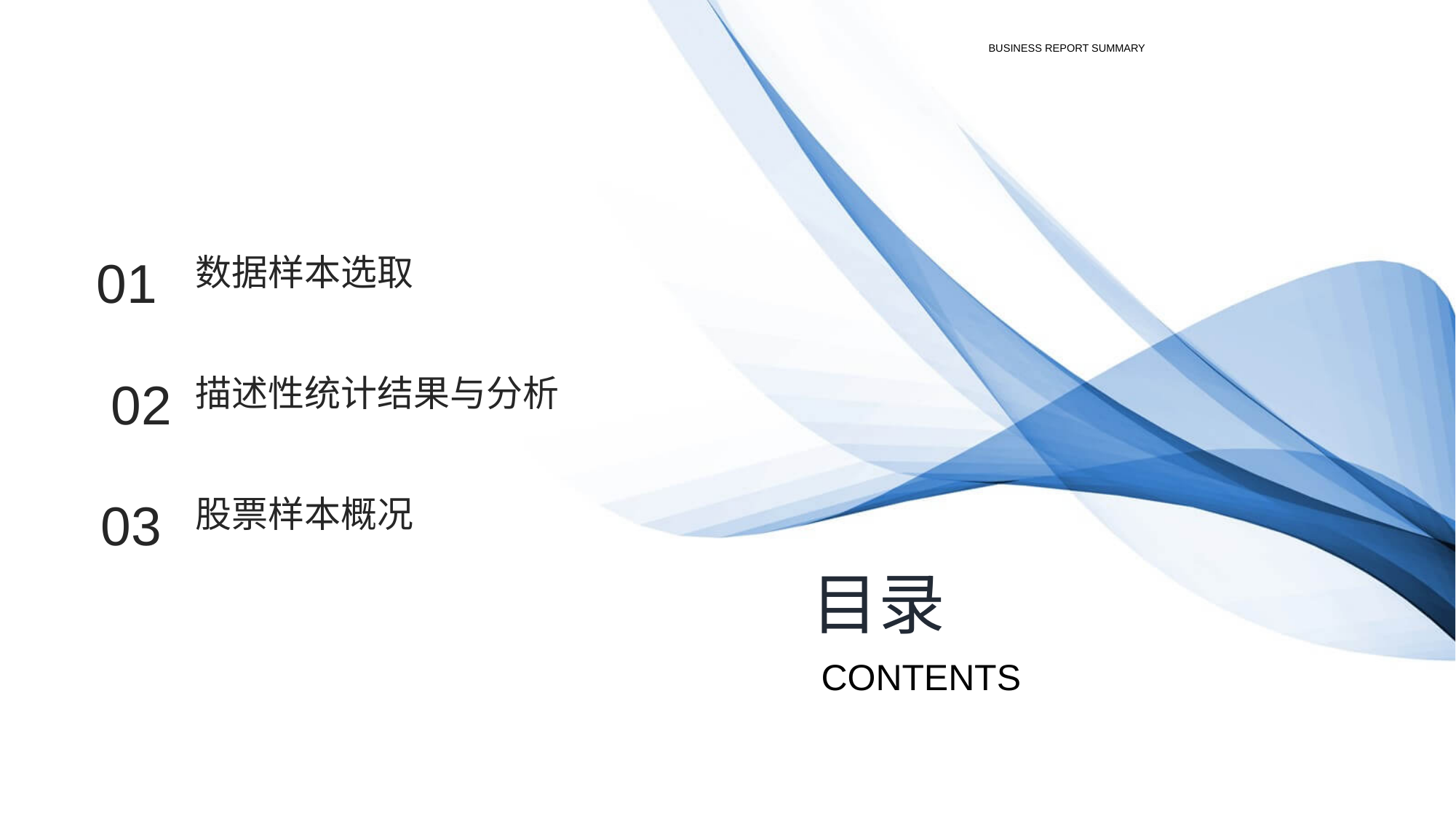

BUSINESS REPORT SUMMARY
01
数据样本选取
02
描述性统计结果与分析
03
股票样本概况
目录
CONTENTS